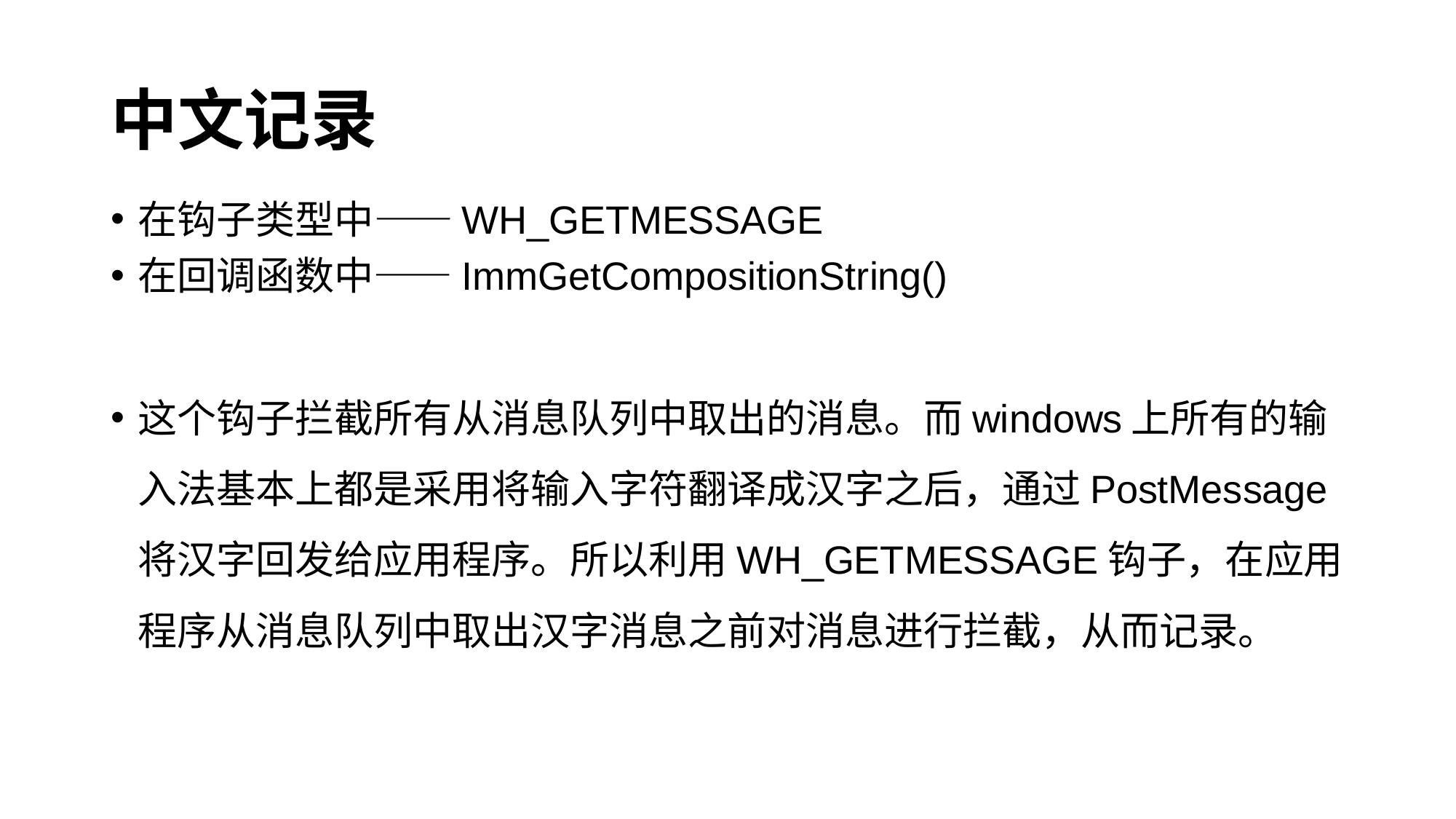

# 中文记录
在钩子类型中——WH_GETMESSAGE
在回调函数中——ImmGetCompositionString()

这个钩子拦截所有从消息队列中取出的消息。而windows上所有的输入法基本上都是采用将输入字符翻译成汉字之后，通过PostMessage将汉字回发给应用程序。所以利用WH_GETMESSAGE钩子，在应用程序从消息队列中取出汉字消息之前对消息进行拦截，从而记录。